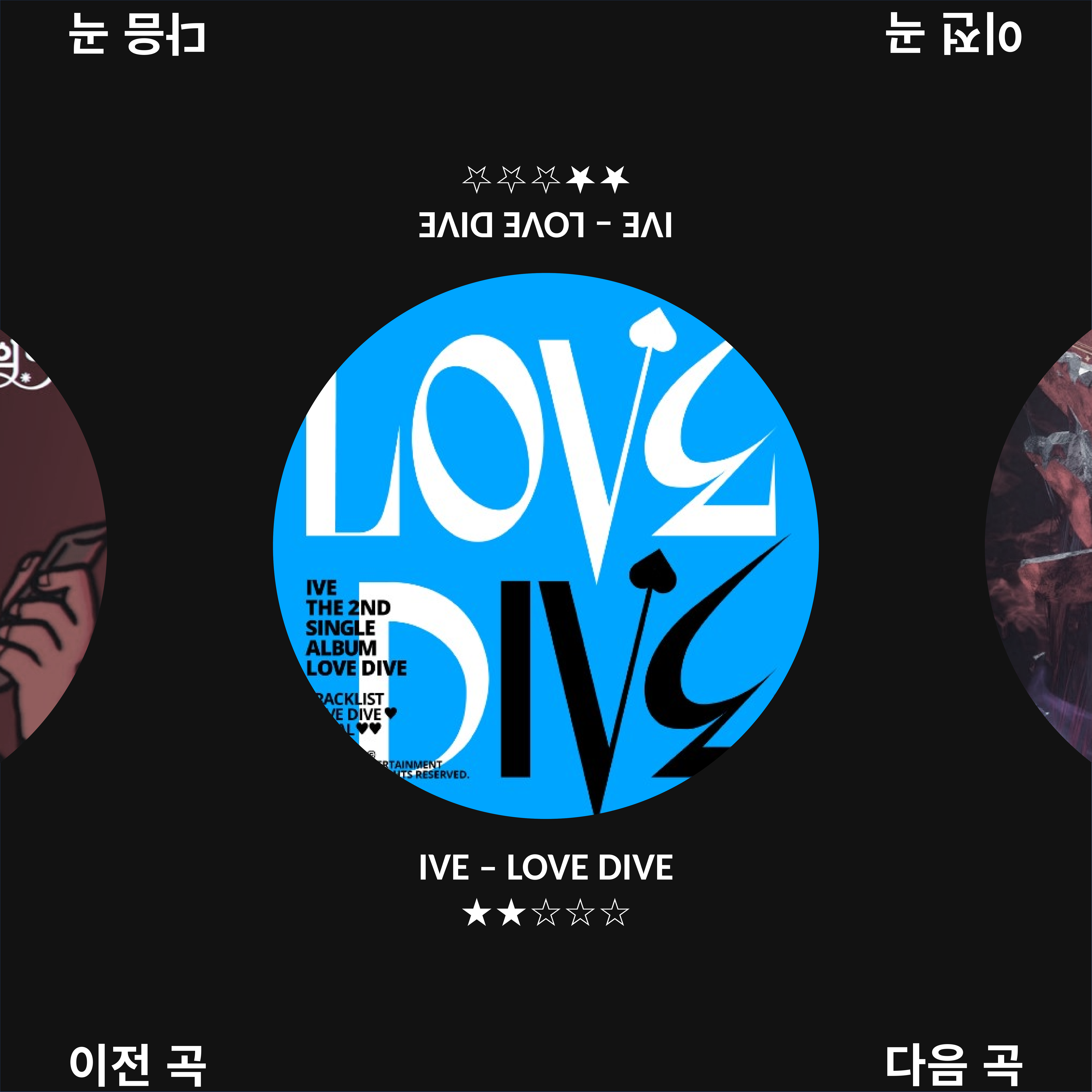

이전 곡
다음 곡
IVE – LOVE DIVE
★★☆☆☆

IVE – LOVE DIVE
★★☆☆☆
다음 곡
이전 곡